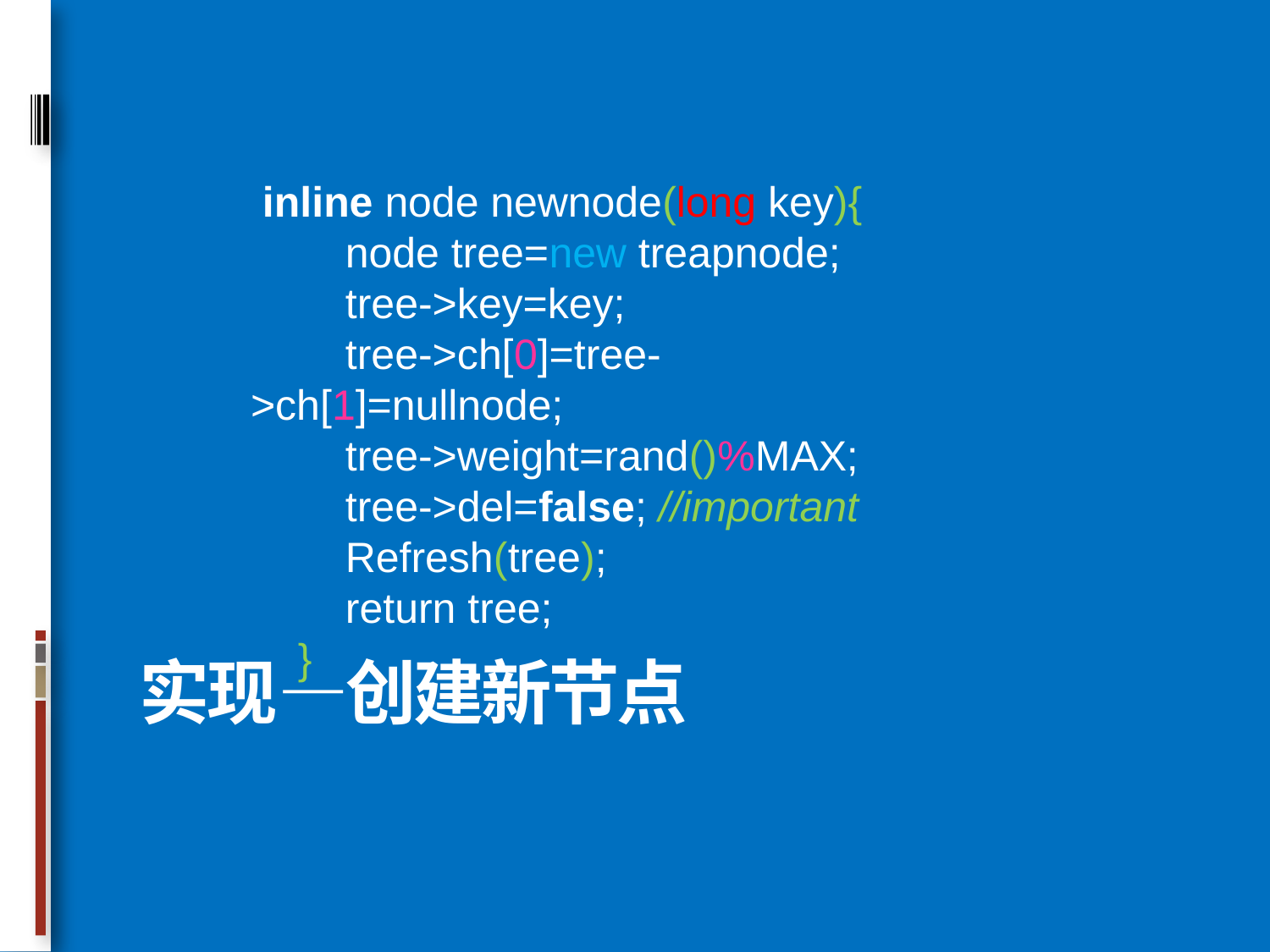

inline node newnode(long key){
        node tree=new treapnode;
        tree->key=key;
        tree->ch[0]=tree->ch[1]=nullnode;
        tree->weight=rand()%MAX;
        tree->del=false; //important
        Refresh(tree);
        return tree;
    }
# 实现—创建新节点